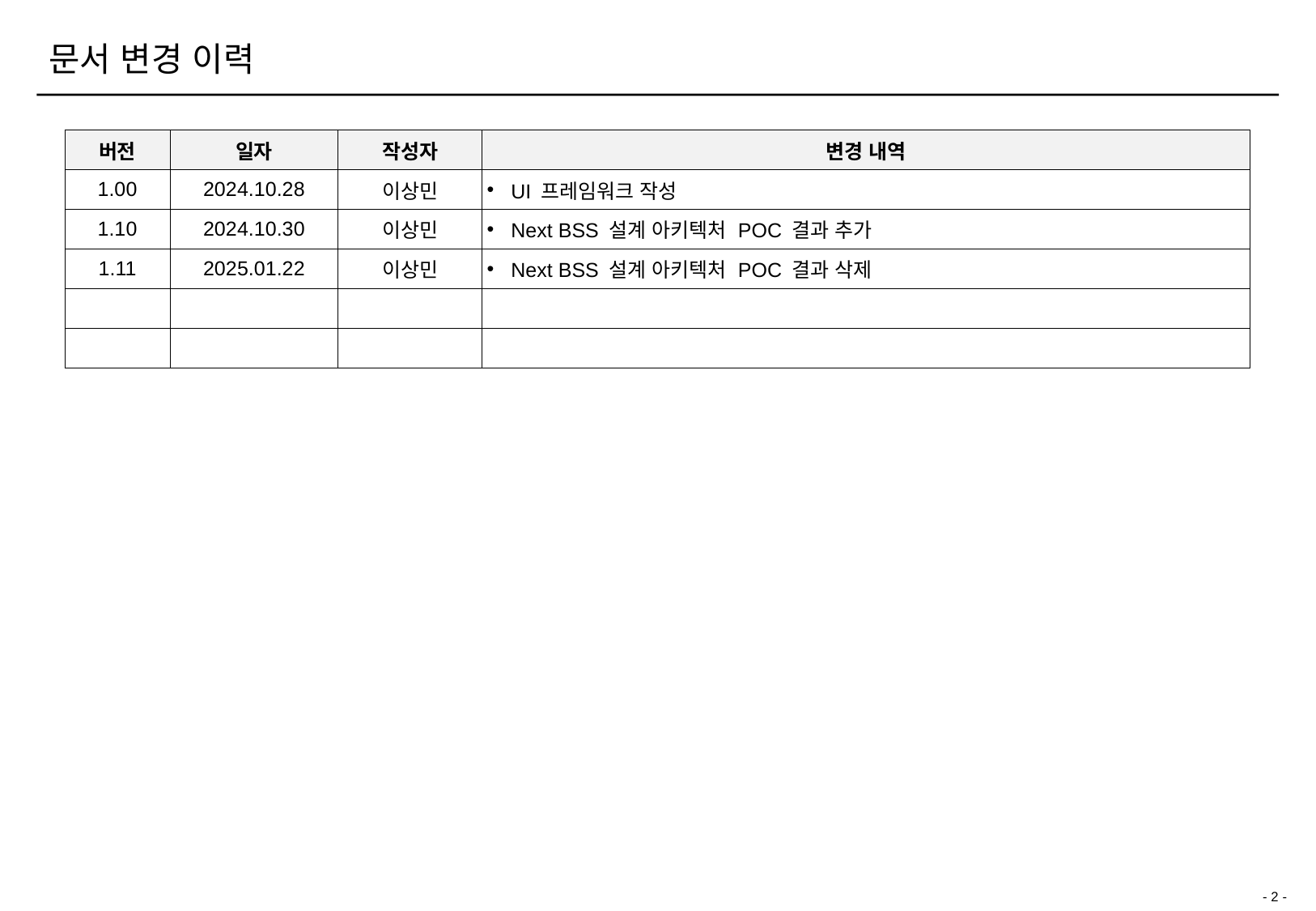

# 문서 변경 이력
| 버전 | 일자 | 작성자 | 변경 내역 |
| --- | --- | --- | --- |
| 1.00 | 2024.10.28 | 이상민 | UI 프레임워크 작성 |
| 1.10 | 2024.10.30 | 이상민 | Next BSS 설계 아키텍처 POC 결과 추가 |
| 1.11 | 2025.01.22 | 이상민 | Next BSS 설계 아키텍처 POC 결과 삭제 |
|  |  |  |  |
|  |  |  |  |